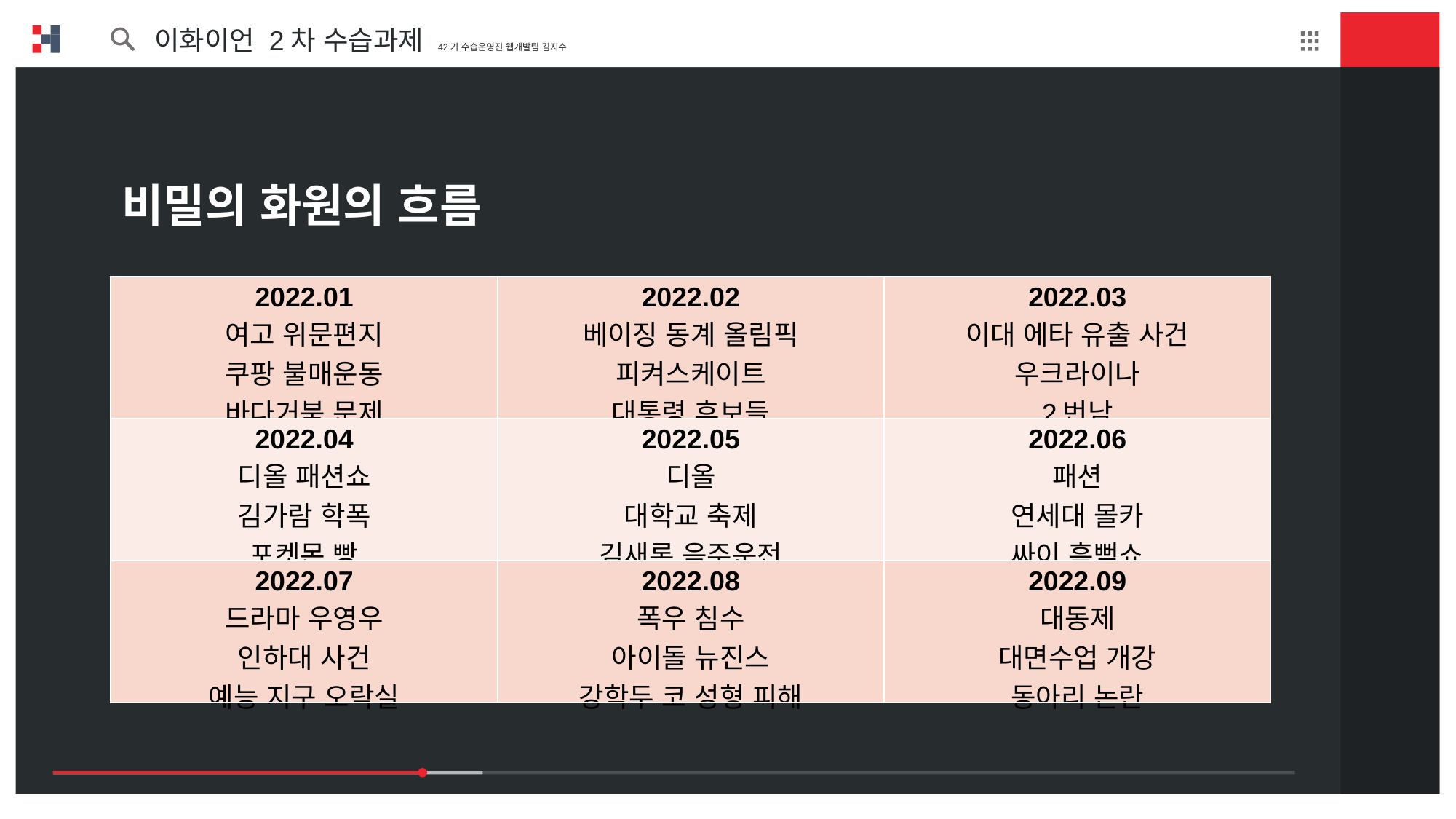

이화이언 2차 수습과제 42기 수습운영진 웹개발팀 김지수

비밀의 화원의 흐름

| 2022.01 여고 위문편지 쿠팡 불매운동 바다거북 문제 | 2022.02 베이징 동계 올림픽 피켜스케이트 대통령 후보들 | 2022.03 이대 에타 유출 사건 우크라이나 2번남 |
| --- | --- | --- |
| 2022.04 디올 패션쇼 김가람 학폭 포켓몬 빵 | 2022.05 디올 대학교 축제 김새론 음주운전 | 2022.06 패션 연세대 몰카 싸이 흠뻑쇼 |
| 2022.07 드라마 우영우 인하대 사건 예능 지구 오락실 | 2022.08 폭우 침수 아이돌 뉴진스 강학두 코 성형 피해 | 2022.09 대동제 대면수업 개강 동아리 논란 |